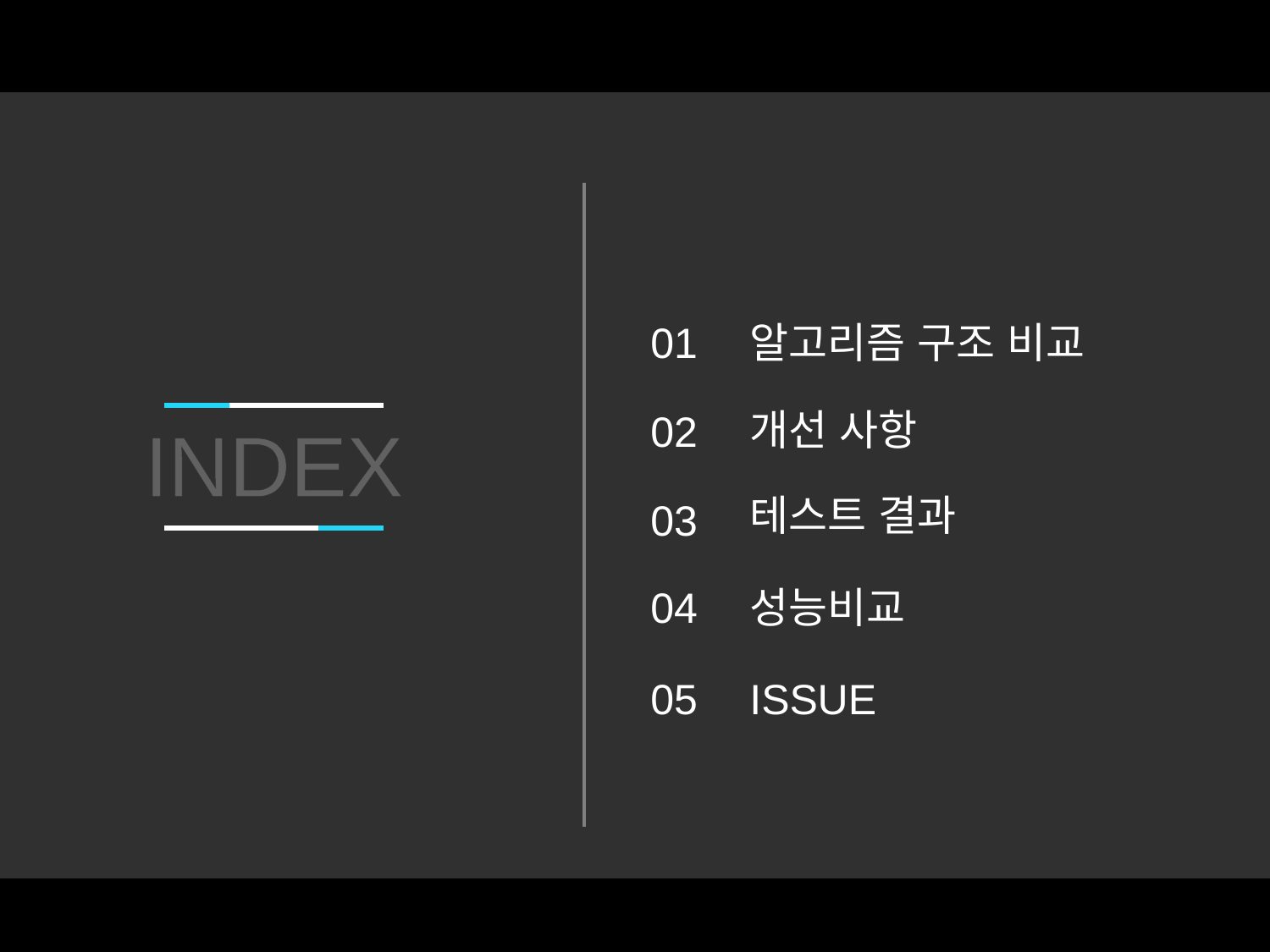

01
알고리즘 구조 비교
개선 사항
02
INDEX
테스트 결과
03
04
성능비교
05
ISSUE